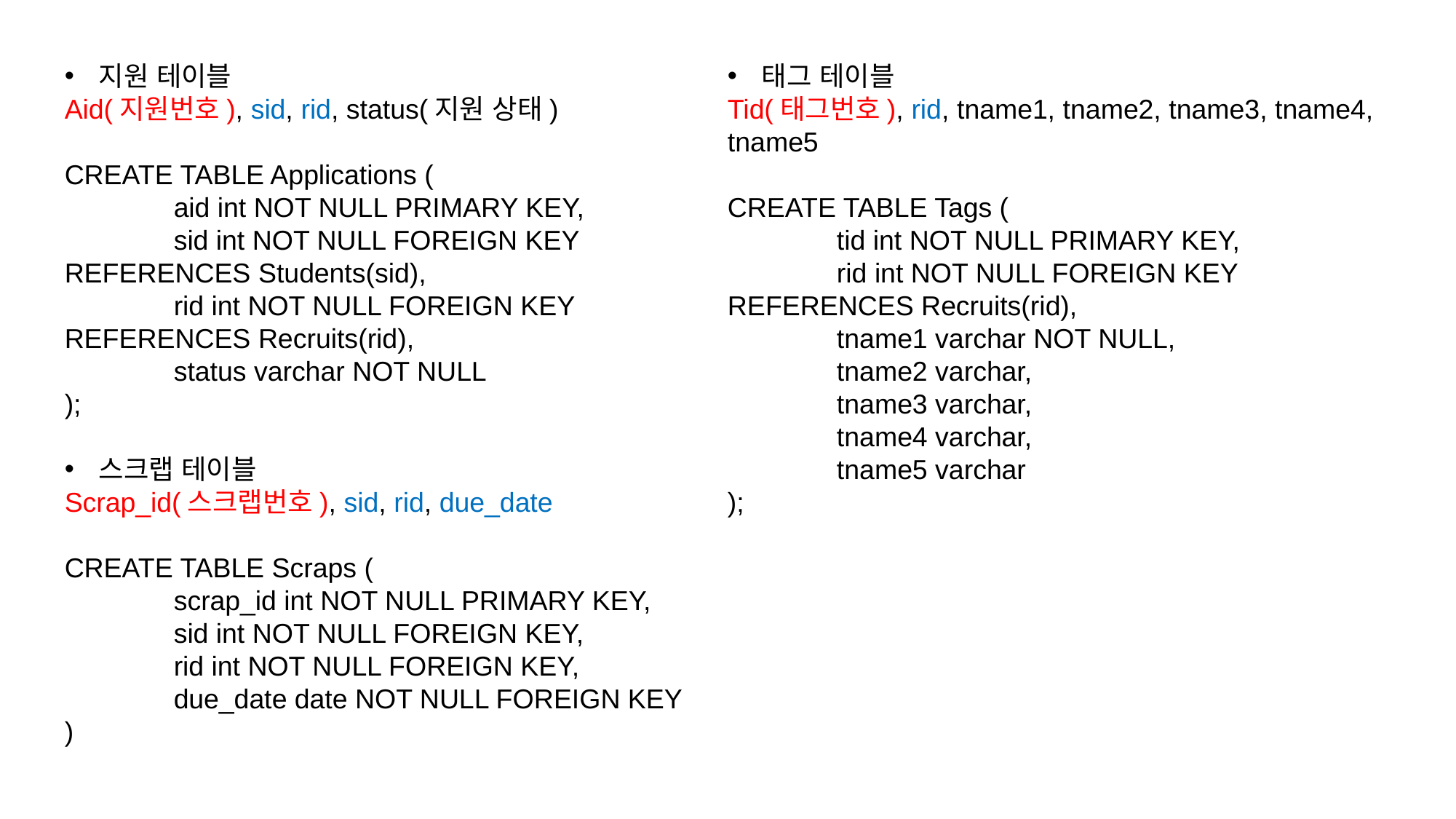

지원 테이블
Aid(지원번호), sid, rid, status(지원 상태)

CREATE TABLE Applications (
	aid int NOT NULL PRIMARY KEY,
	sid int NOT NULL FOREIGN KEY REFERENCES Students(sid),
	rid int NOT NULL FOREIGN KEY REFERENCES Recruits(rid),
	status varchar NOT NULL
);

스크랩 테이블
Scrap_id(스크랩번호), sid, rid, due_date

CREATE TABLE Scraps (
	scrap_id int NOT NULL PRIMARY KEY,
	sid int NOT NULL FOREIGN KEY,
	rid int NOT NULL FOREIGN KEY,
	due_date date NOT NULL FOREIGN KEY
)

태그 테이블
Tid(태그번호), rid, tname1, tname2, tname3, tname4, tname5

CREATE TABLE Tags (
	tid int NOT NULL PRIMARY KEY,
	rid int NOT NULL FOREIGN KEY REFERENCES Recruits(rid),
	tname1 varchar NOT NULL,
	tname2 varchar,
	tname3 varchar,
	tname4 varchar,
	tname5 varchar
);